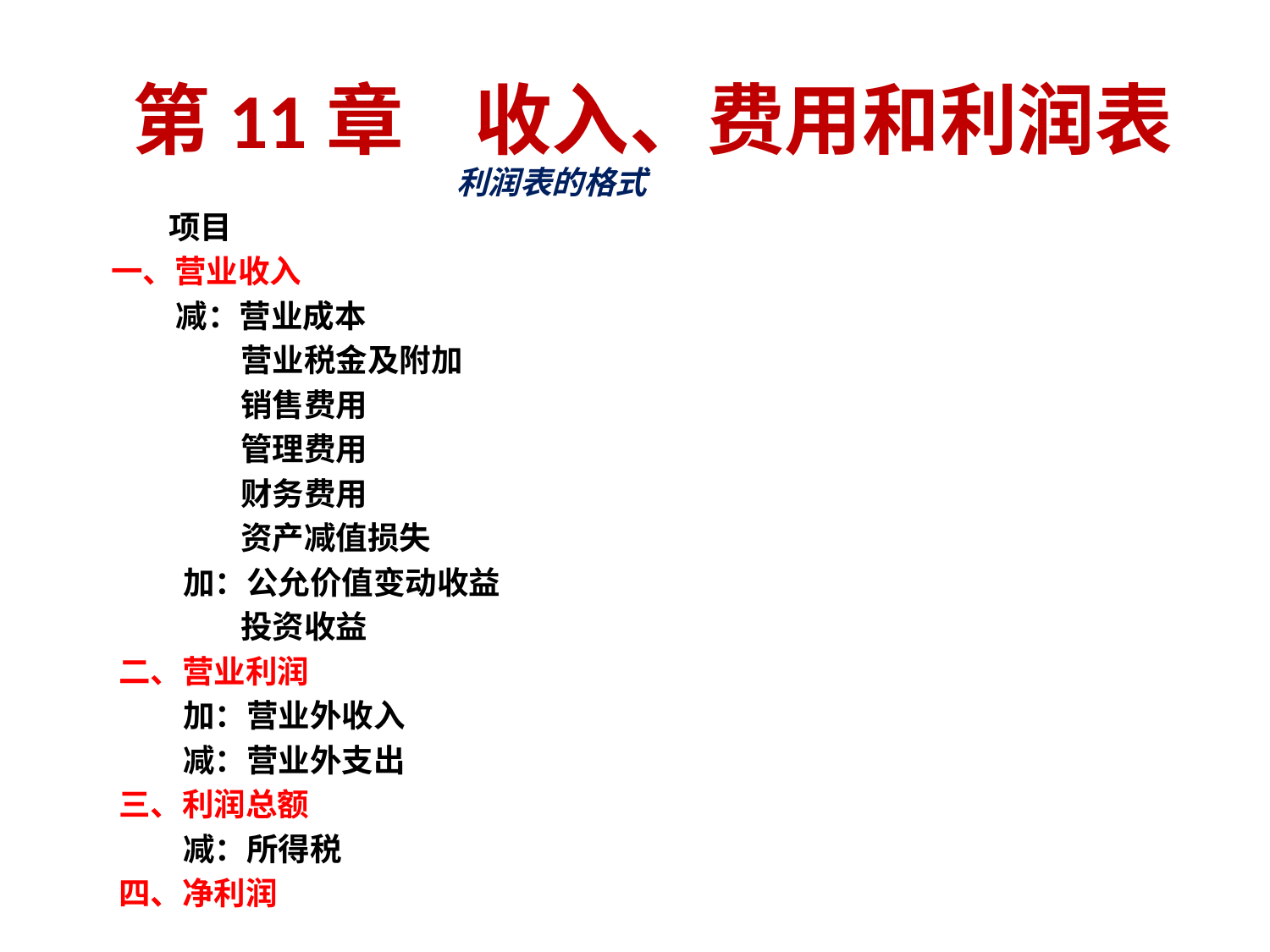

# 第11章    收入、费用和利润表
                                                     利润表的格式
             项目
     一、营业收入
              减：营业成本
                       营业税金及附加
                       销售费用
                       管理费用
                       财务费用
                       资产减值损失
               加：公允价值变动收益
                       投资收益
      二、营业利润
               加：营业外收入
               减：营业外支出
      三、利润总额
               减：所得税
      四、净利润